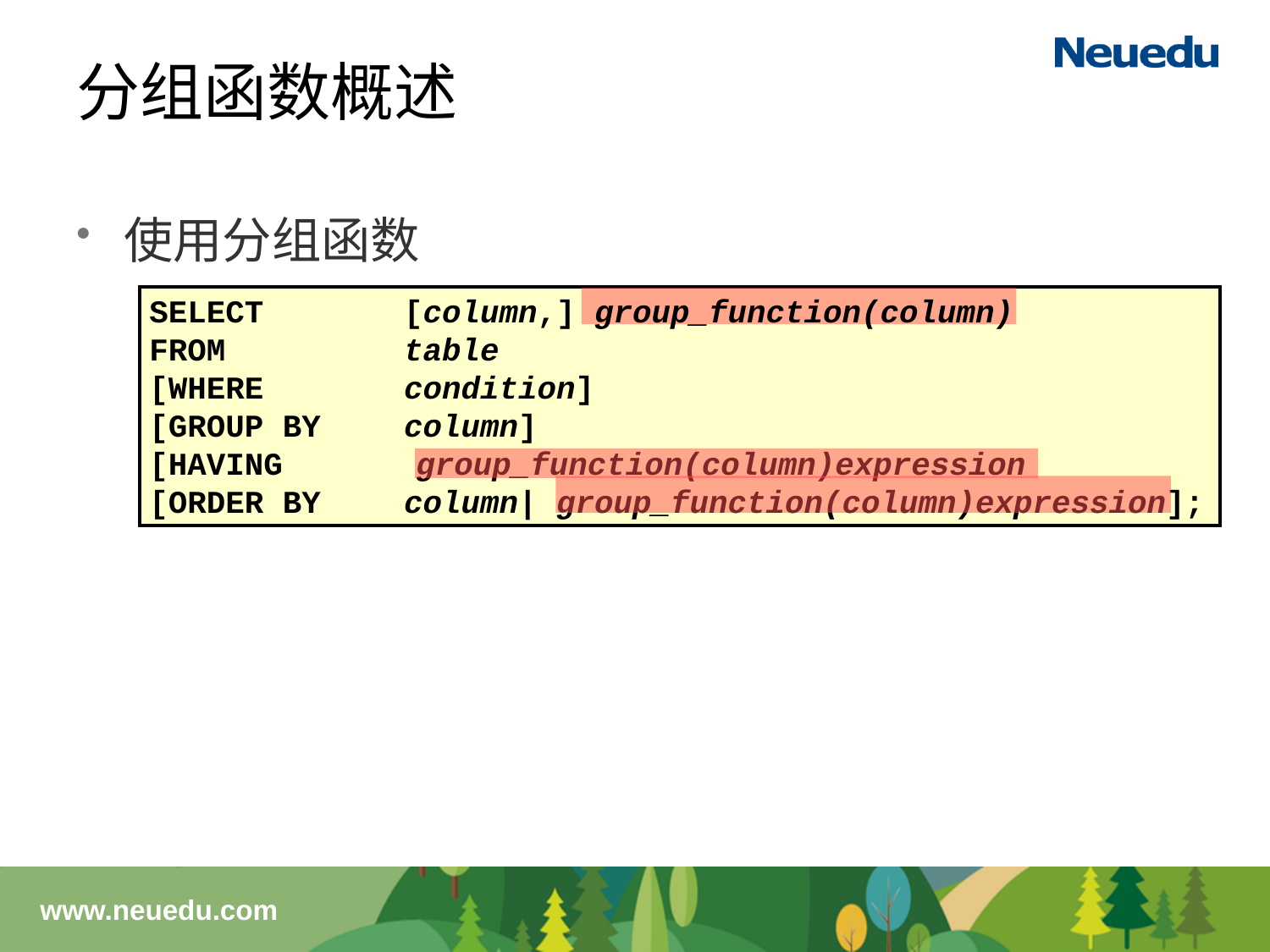

分组函数概述
使用分组函数
SELECT	[column,] group_function(column)
FROM		table
[WHERE	condition]
[GROUP BY	column]
[HAVING       group_function(column)expression
[ORDER BY	column| group_function(column)expression];